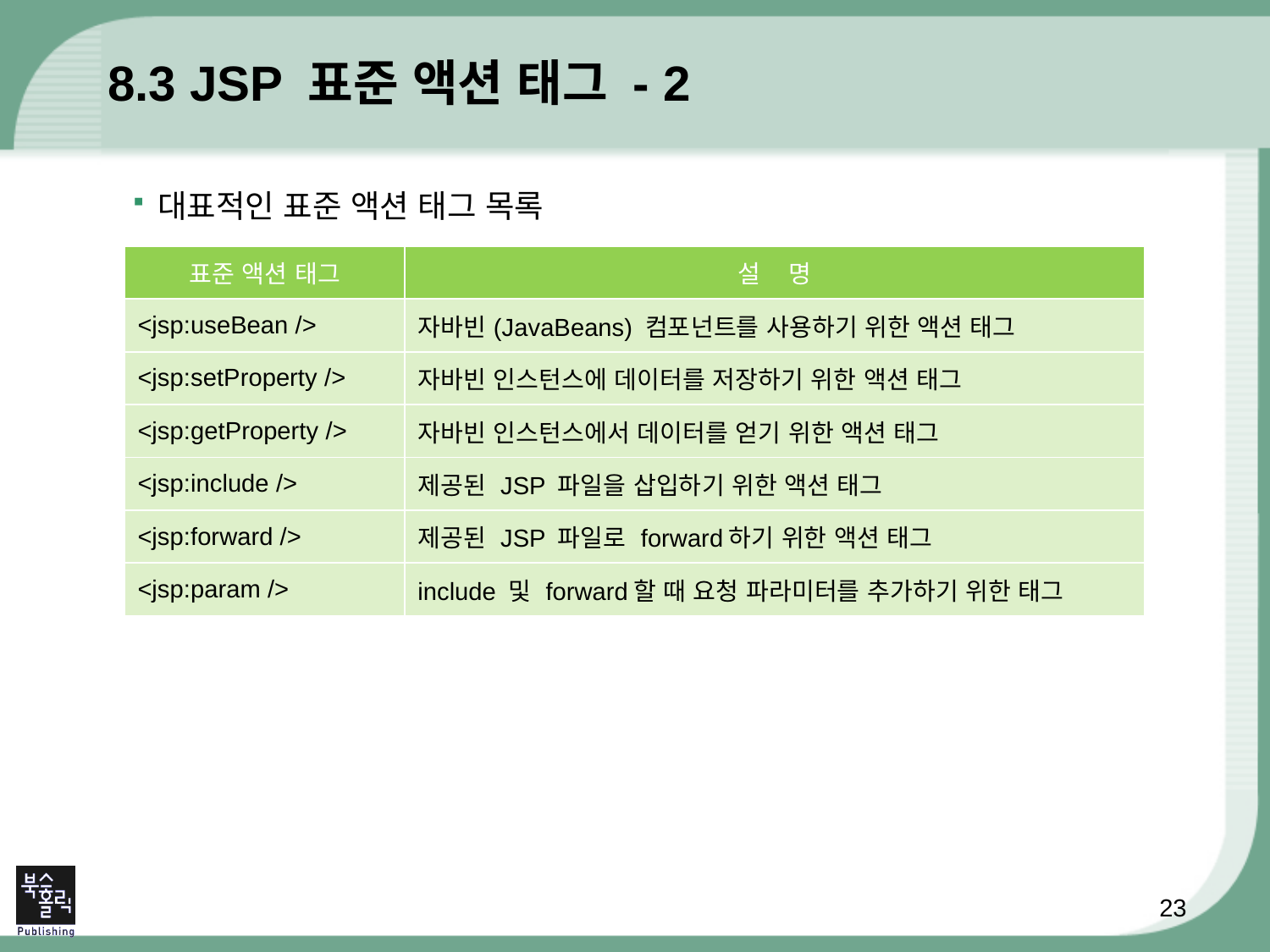

# 8.3 JSP 표준 액션 태그 - 2
대표적인 표준 액션 태그 목록

| 표준 액션 태그 | 설 명 |
| --- | --- |
| <jsp:useBean /> | 자바빈(JavaBeans) 컴포넌트를 사용하기 위한 액션 태그 |
| <jsp:setProperty /> | 자바빈 인스턴스에 데이터를 저장하기 위한 액션 태그 |
| <jsp:getProperty /> | 자바빈 인스턴스에서 데이터를 얻기 위한 액션 태그 |
| <jsp:include /> | 제공된 JSP 파일을 삽입하기 위한 액션 태그 |
| <jsp:forward /> | 제공된 JSP 파일로 forward하기 위한 액션 태그 |
| <jsp:param /> | include 및 forward할 때 요청 파라미터를 추가하기 위한 태그 |
23